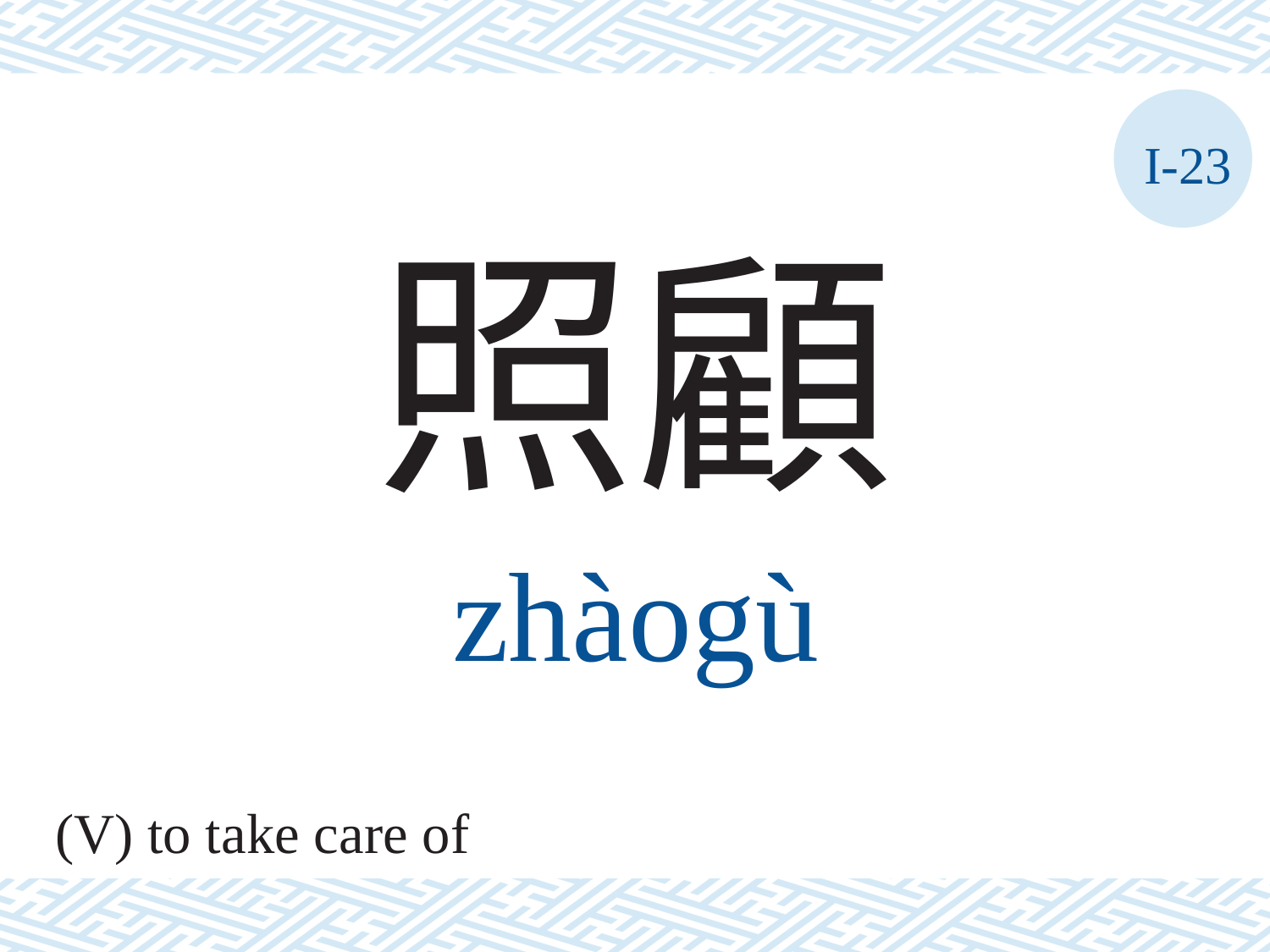

I-23
照顧
zhàogù
(V) to take care of